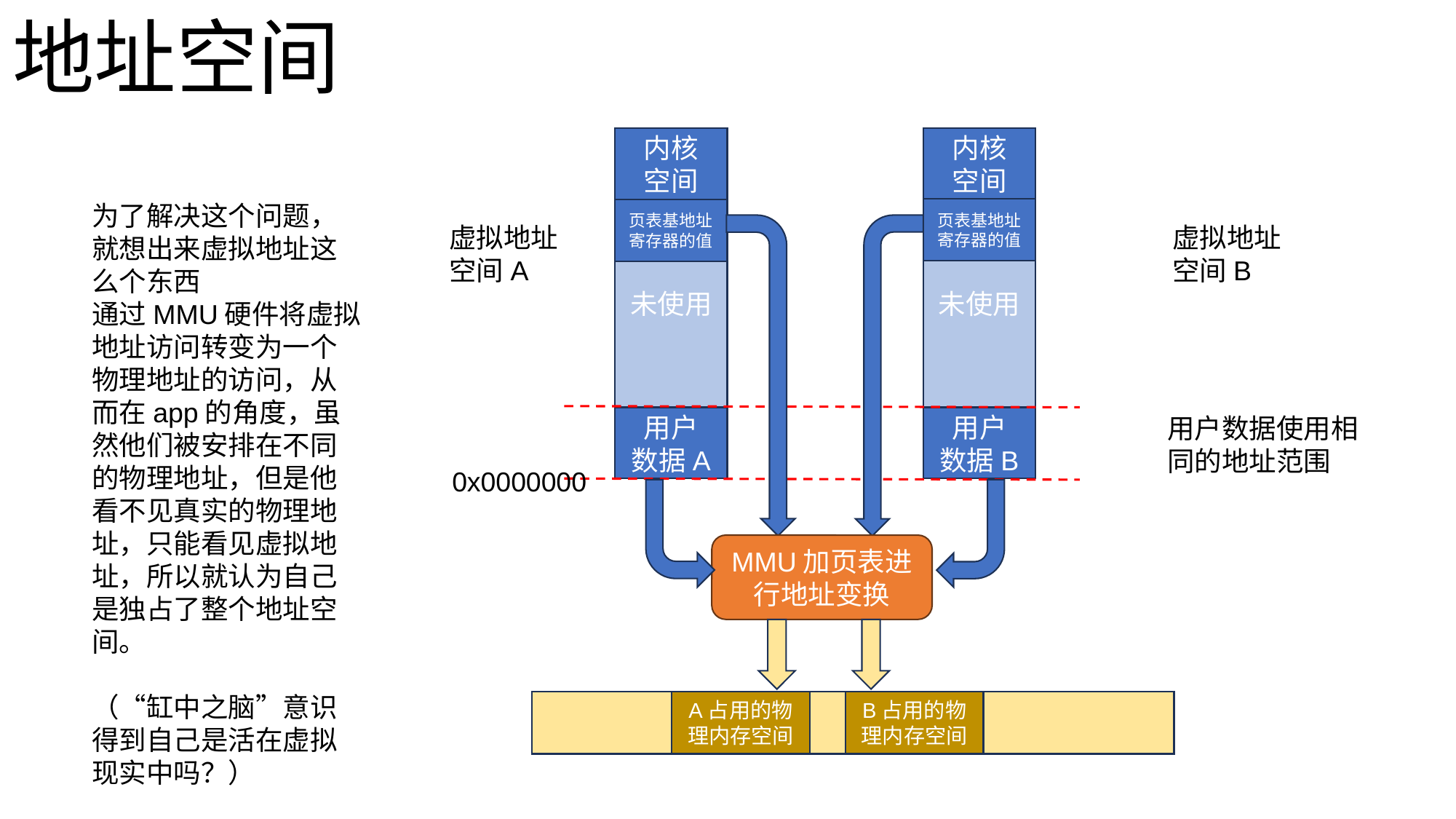

地址空间
未使用
内核
空间
未使用
内核
空间
为了解决这个问题，就想出来虚拟地址这么个东西
通过MMU硬件将虚拟地址访问转变为一个物理地址的访问，从而在app的角度，虽然他们被安排在不同的物理地址，但是他看不见真实的物理地址，只能看见虚拟地址，所以就认为自己是独占了整个地址空间。

（“缸中之脑”意识得到自己是活在虚拟现实中吗？）
页表基地址寄存器的值
页表基地址寄存器的值
虚拟地址空间B
虚拟地址空间A

用户数据使用相同的地址范围
用户
数据A
用户
数据B
0x0000000

MMU加页表进行地址变换

B占用的物理内存空间

A占用的物理内存空间